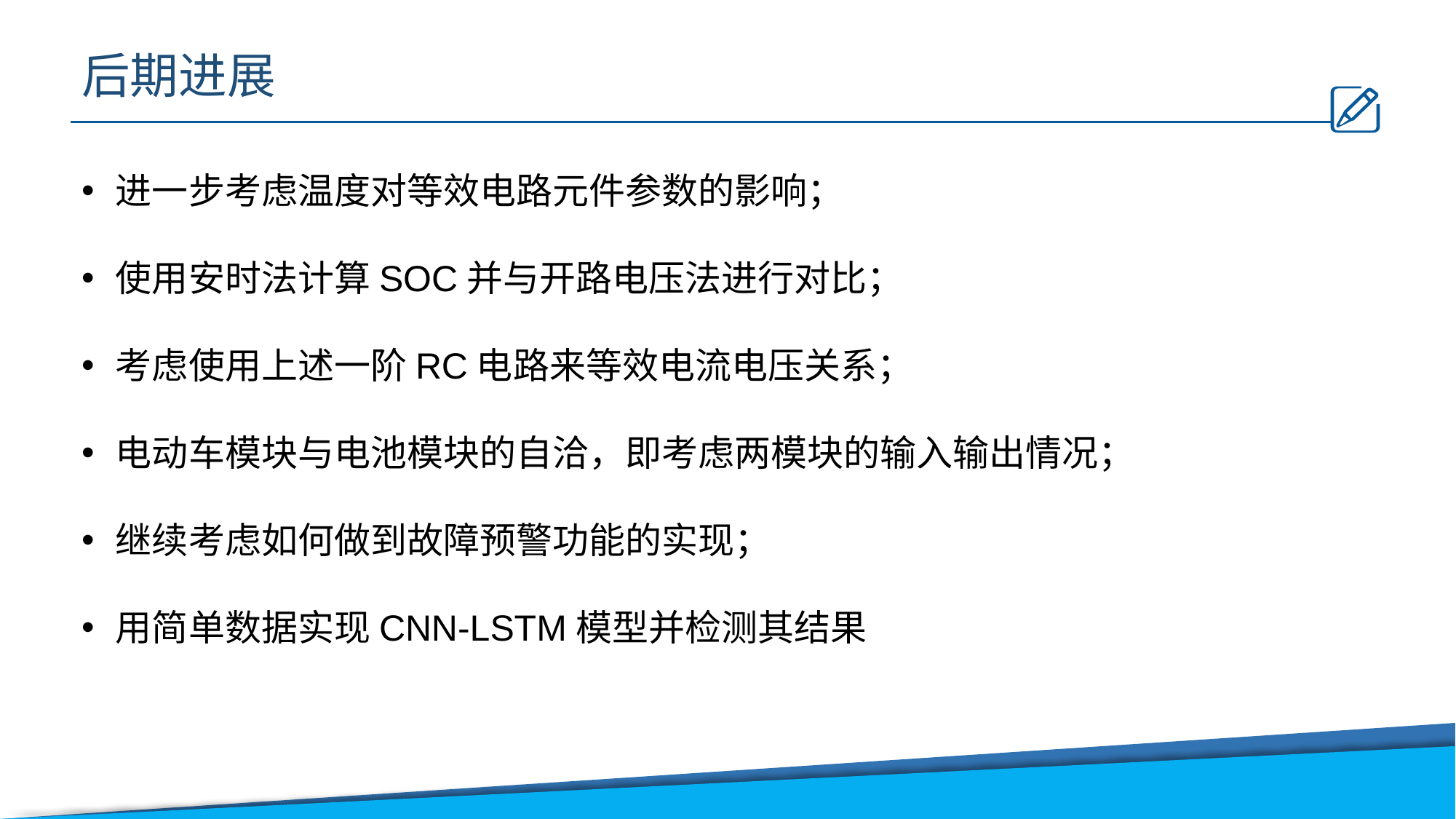

后期进展

进一步考虑温度对等效电路元件参数的影响；

使用安时法计算SOC并与开路电压法进行对比；

考虑使用上述一阶RC电路来等效电流电压关系；

电动车模块与电池模块的自洽，即考虑两模块的输入输出情况；

继续考虑如何做到故障预警功能的实现；

用简单数据实现CNN-LSTM模型并检测其结果